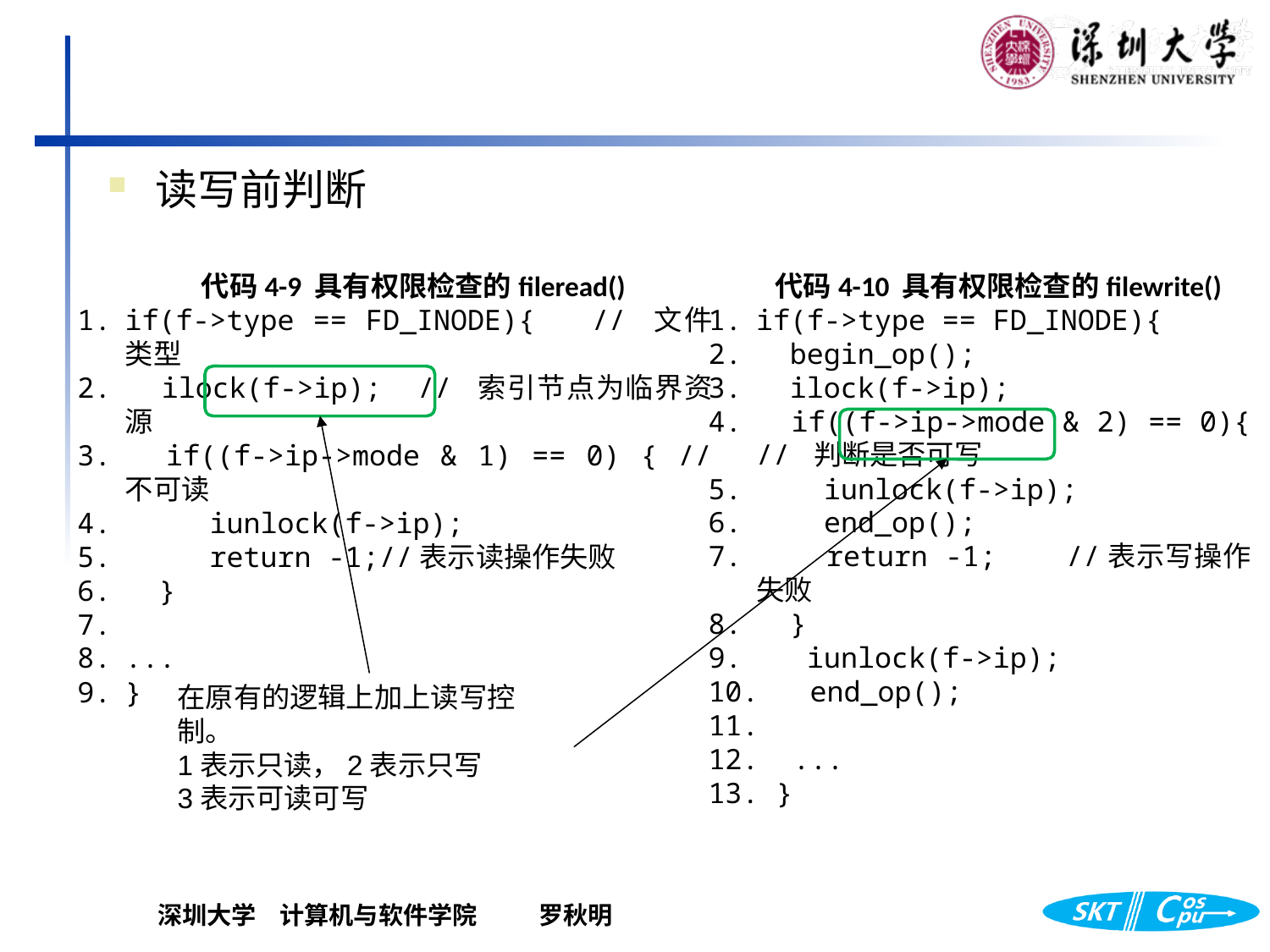

读写前判断
代码4-10 具有权限检查的filewrite()
if(f->type == FD_INODE){
  begin_op();
  ilock(f->ip);
  if((f->ip->mode & 2) == 0){ // 判断是否可写
    iunlock(f->ip);
    end_op();
    return -1;    //表示写操作失败
  }
   iunlock(f->ip);
   end_op();

  ...
 }

代码4-9 具有权限检查的fileread()
if(f->type == FD_INODE){   // 文件类型
  ilock(f->ip);  // 索引节点为临界资源
  if((f->ip->mode & 1) == 0) { // 不可读
     iunlock(f->ip);
     return -1;//表示读操作失败
  }

...
}

在原有的逻辑上加上读写控制。
1表示只读，2表示只写
3表示可读可写